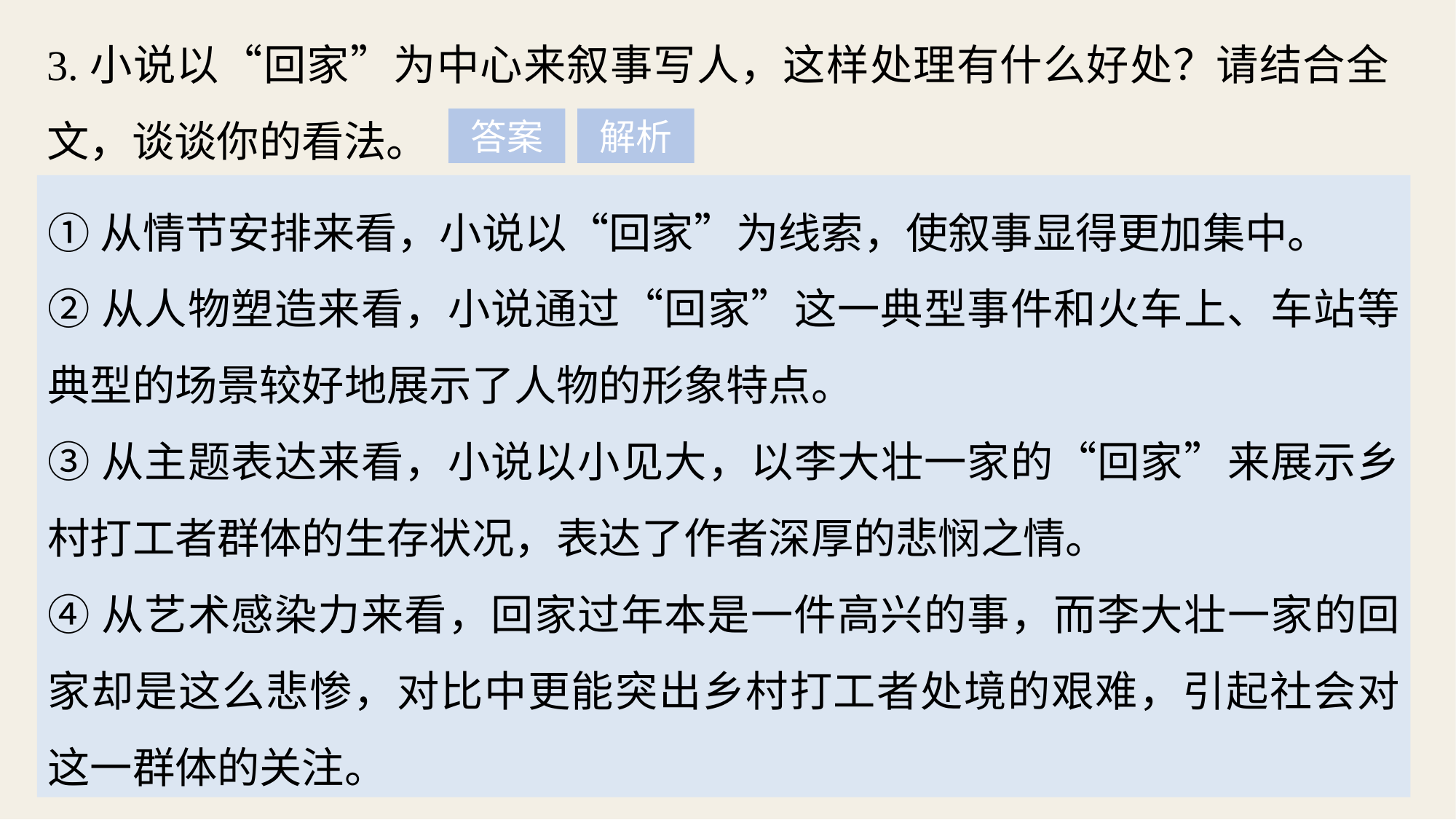

3.小说以“回家”为中心来叙事写人，这样处理有什么好处？请结合全文，谈谈你的看法。
答案
解析
①从情节安排来看，小说以“回家”为线索，使叙事显得更加集中。
②从人物塑造来看，小说通过“回家”这一典型事件和火车上、车站等典型的场景较好地展示了人物的形象特点。
③从主题表达来看，小说以小见大，以李大壮一家的“回家”来展示乡村打工者群体的生存状况，表达了作者深厚的悲悯之情。
④从艺术感染力来看，回家过年本是一件高兴的事，而李大壮一家的回家却是这么悲惨，对比中更能突出乡村打工者处境的艰难，引起社会对这一群体的关注。